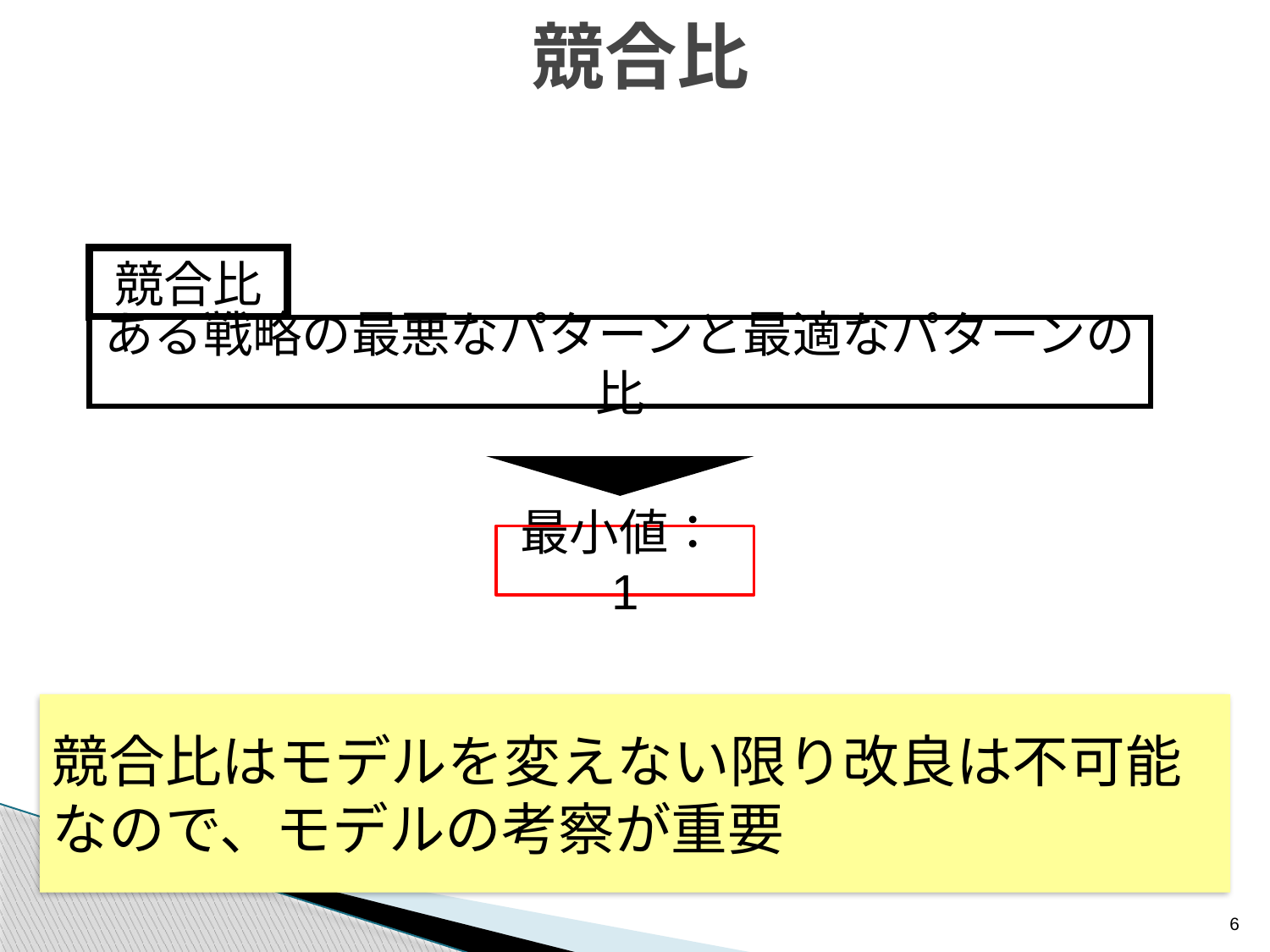

# 競合比
競合比
ある戦略の最悪なパターンと最適なパターンの比

最小値：1
競合比はモデルを変えない限り改良は不可能なので、モデルの考察が重要
6